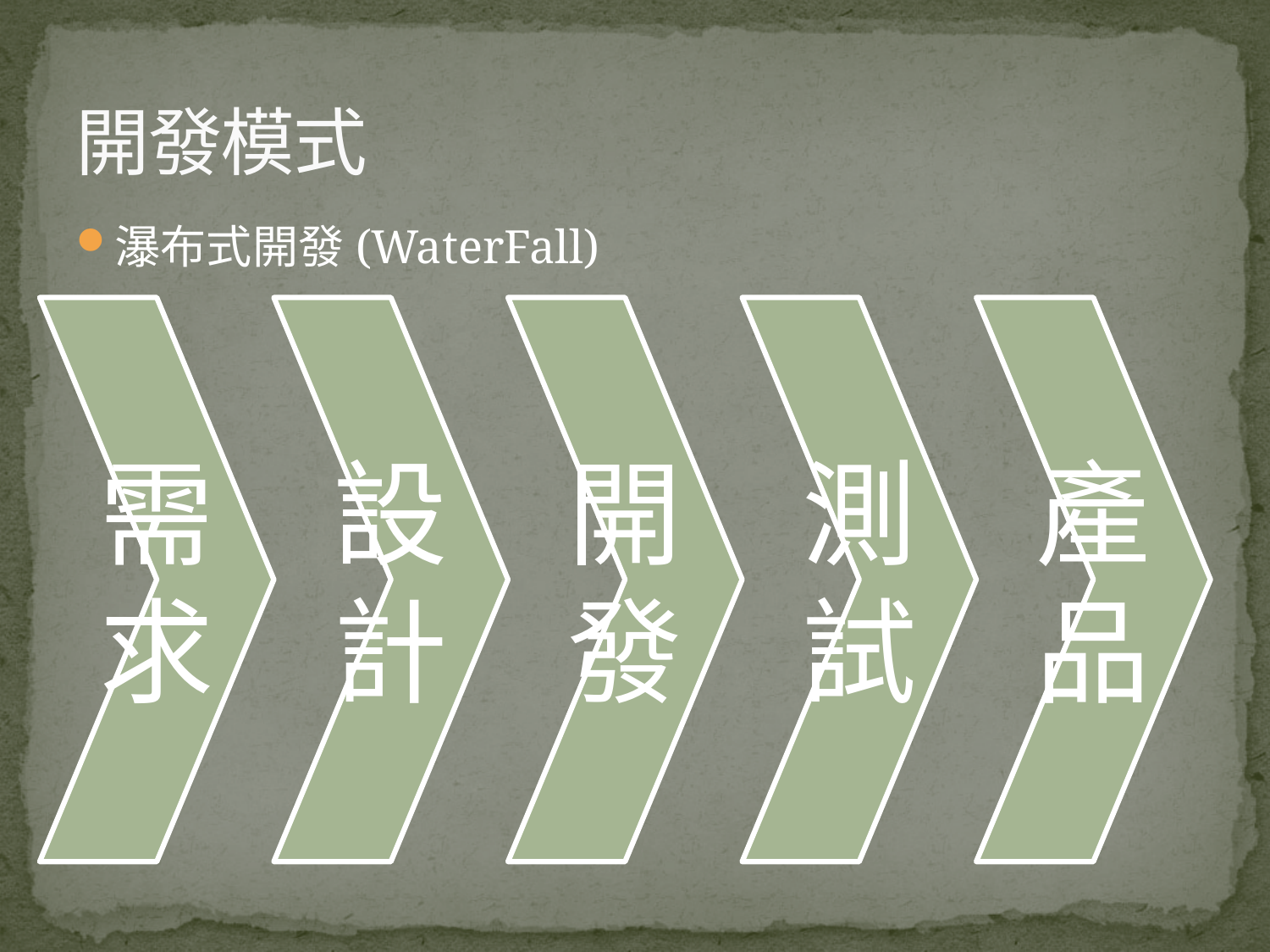

# 開發模式
瀑布式開發(WaterFall)

需求
設計
開發
測試
產品